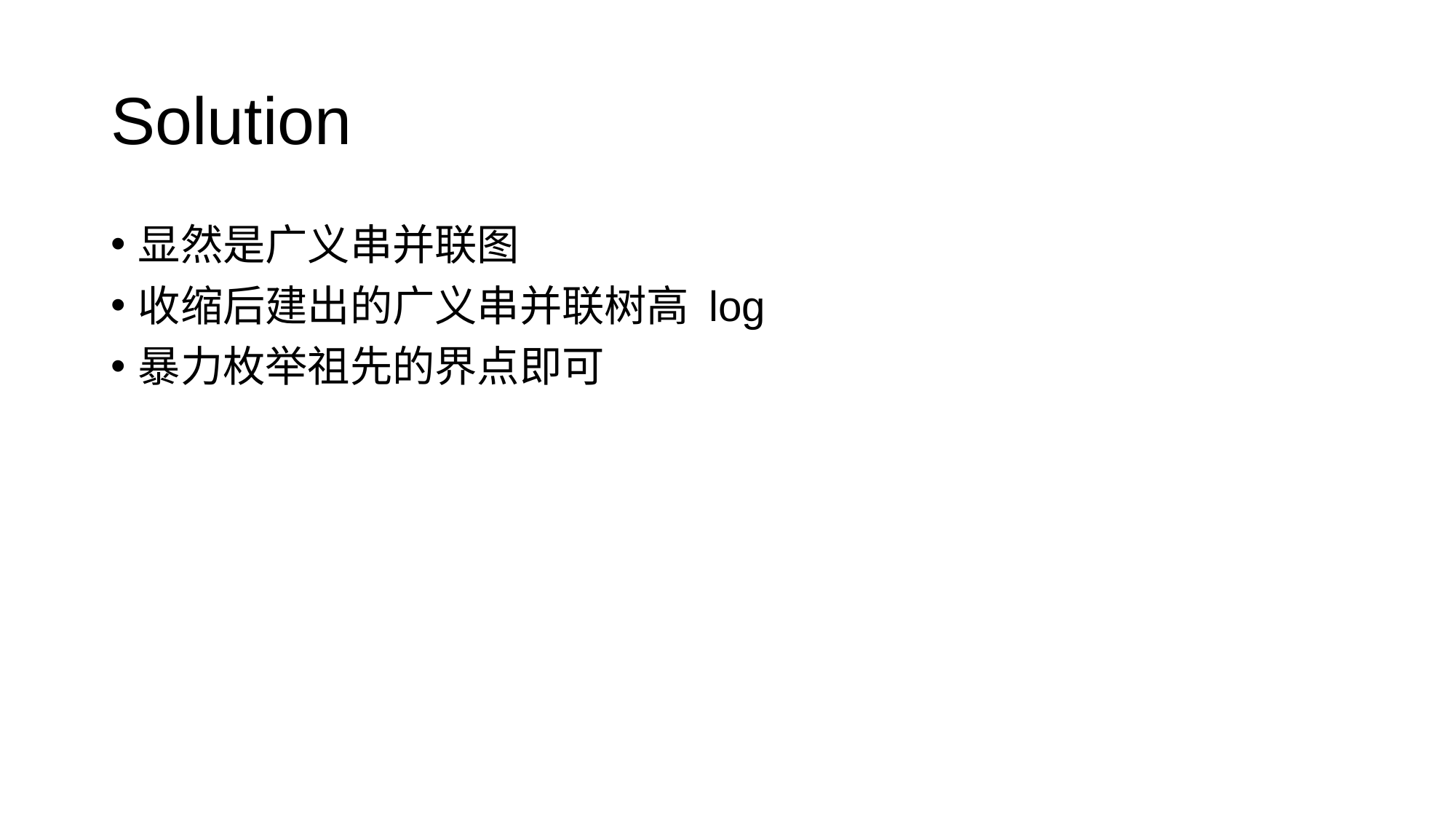

# Solution
显然是广义串并联图
收缩后建出的广义串并联树高 log
暴力枚举祖先的界点即可